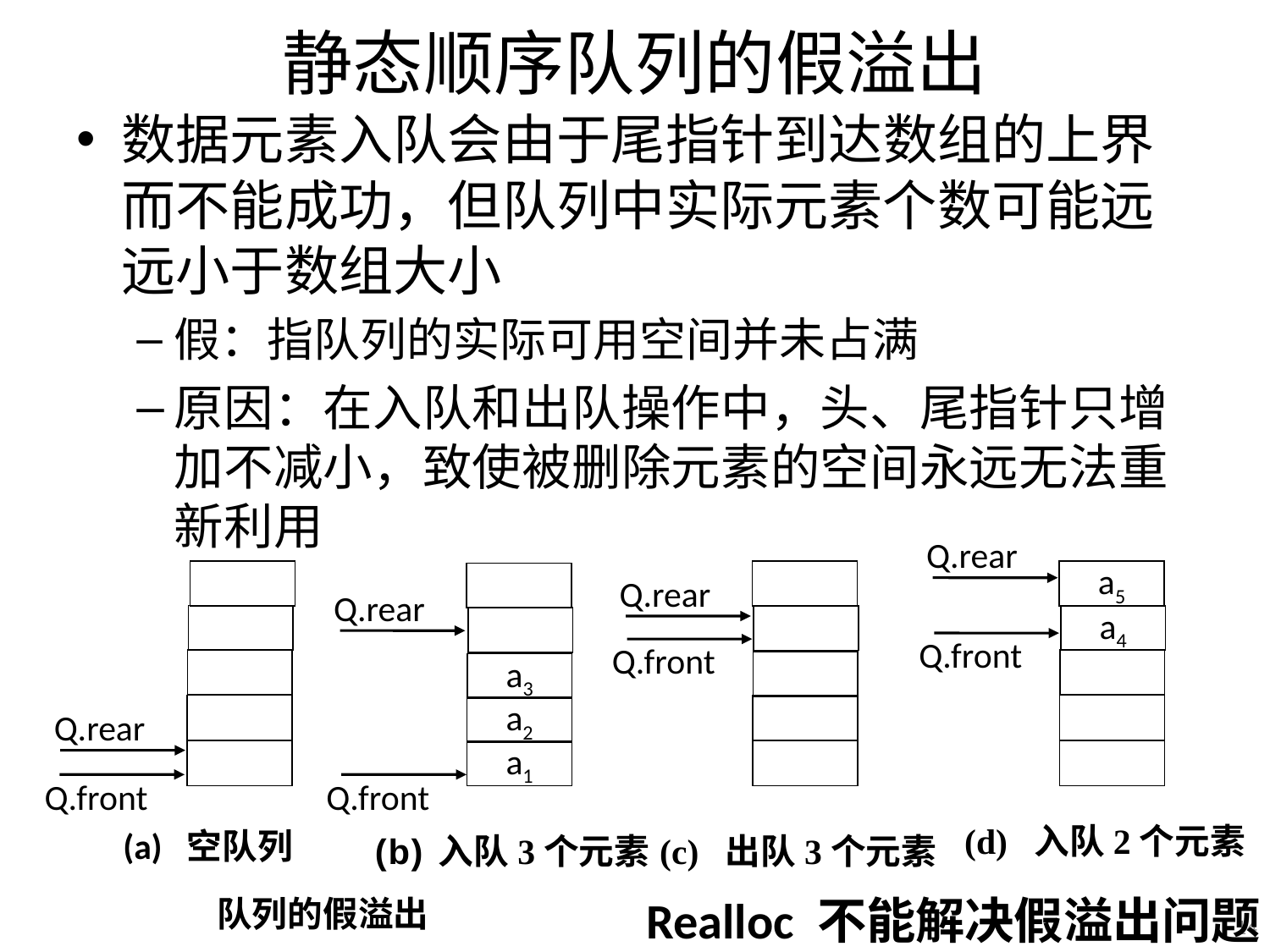

# 静态顺序队列的假溢出
数据元素入队会由于尾指针到达数组的上界而不能成功，但队列中实际元素个数可能远远小于数组大小
假：指队列的实际可用空间并未占满
原因：在入队和出队操作中，头、尾指针只增加不减小，致使被删除元素的空间永远无法重新利用

Q.rear

a5
a4

Q.front

(d)  入队2个元素

Q.rear

Q.front

(a)  空队列

Q.rear

Q.front

(c)  出队3个元素

a3
a2
a1
Q.rear

Q.front

入队3个元素
队列的假溢出
Realloc 不能解决假溢出问题
14